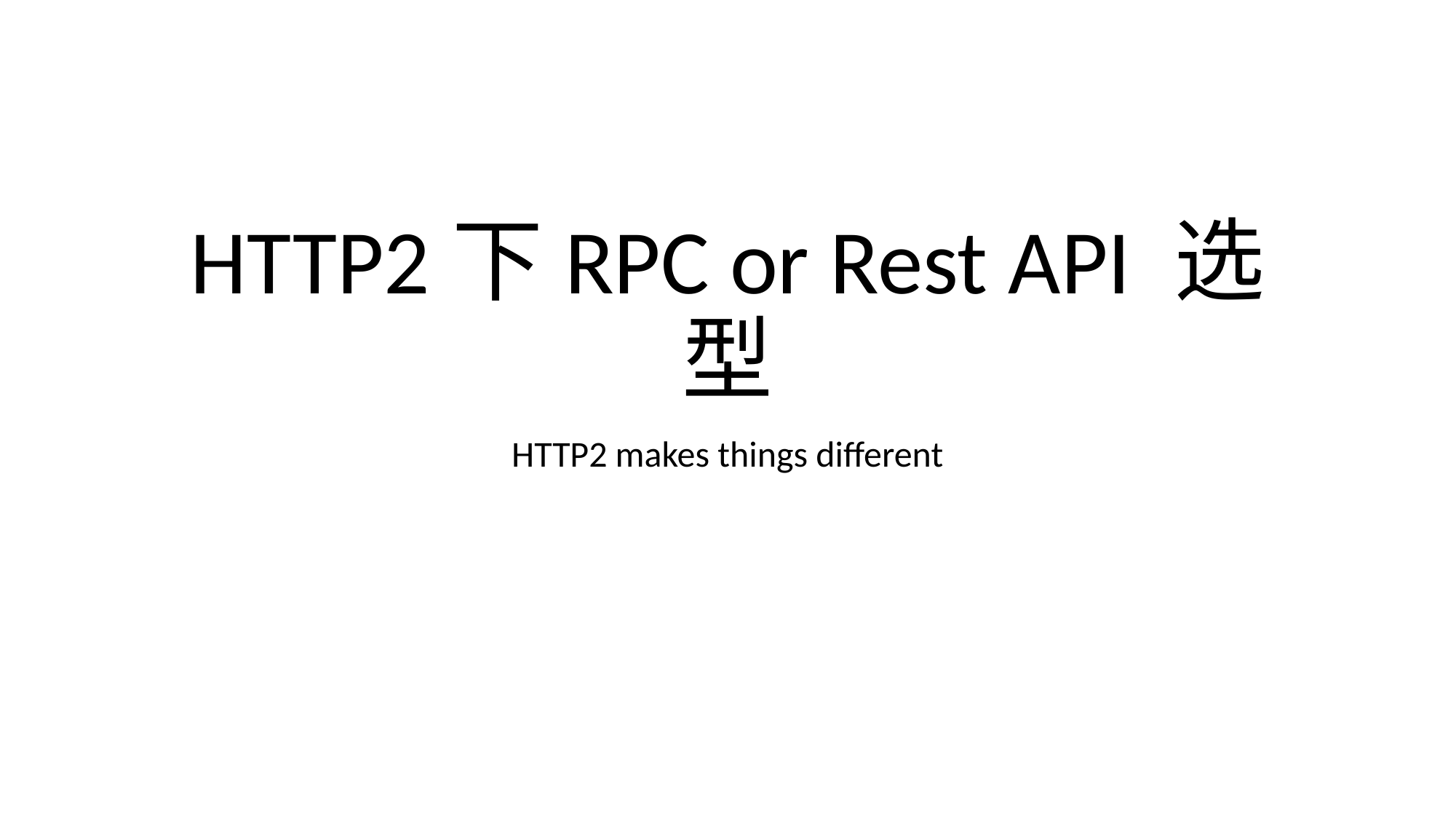

# HTTP2下RPC or Rest API 选型
HTTP2 makes things different